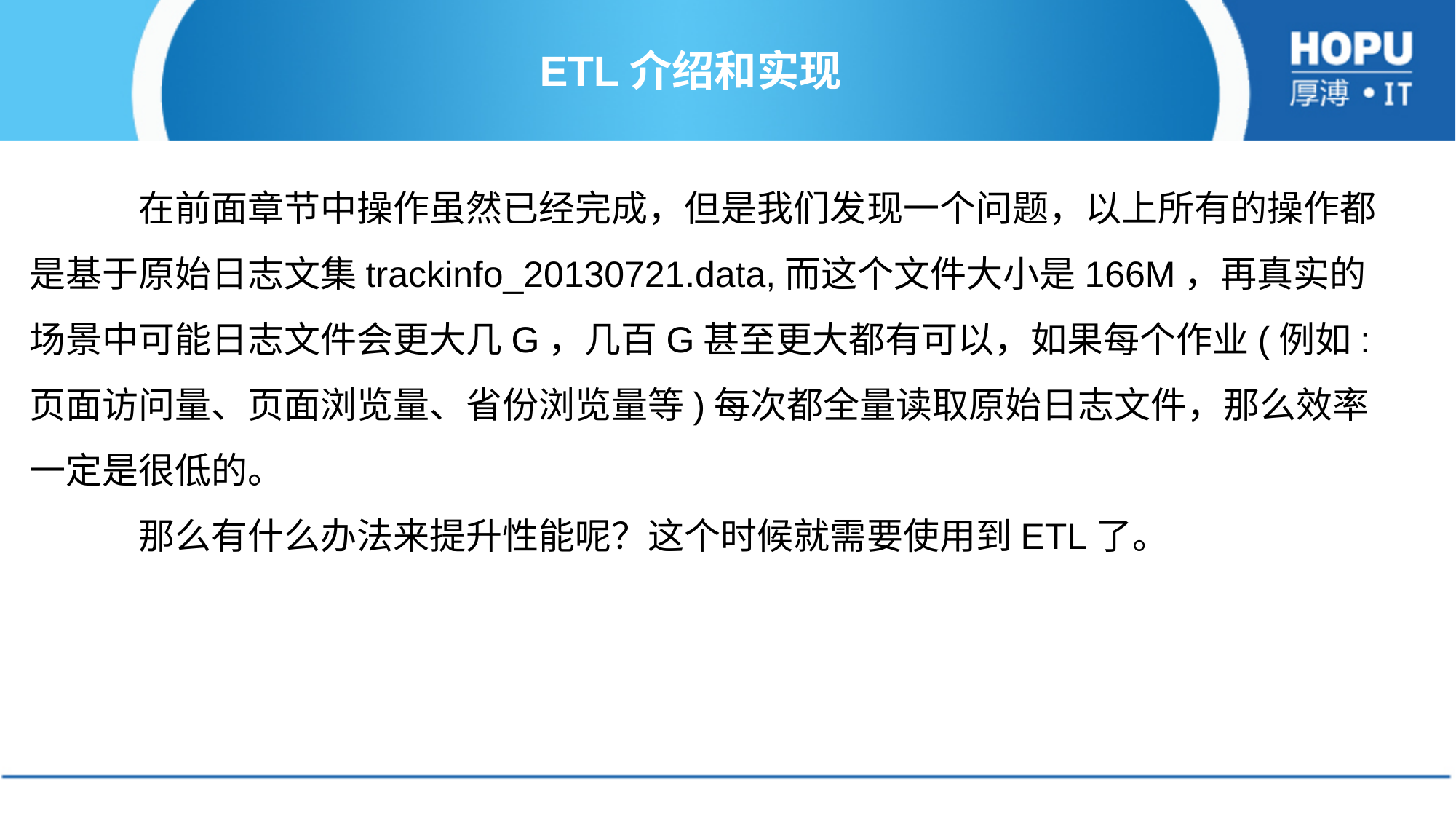

# ETL介绍和实现
	在前面章节中操作虽然已经完成，但是我们发现一个问题，以上所有的操作都是基于原始日志文集trackinfo_20130721.data,而这个文件大小是166M，再真实的场景中可能日志文件会更大几G，几百G甚至更大都有可以，如果每个作业(例如:页面访问量、页面浏览量、省份浏览量等)每次都全量读取原始日志文件，那么效率一定是很低的。
	那么有什么办法来提升性能呢？这个时候就需要使用到ETL了。